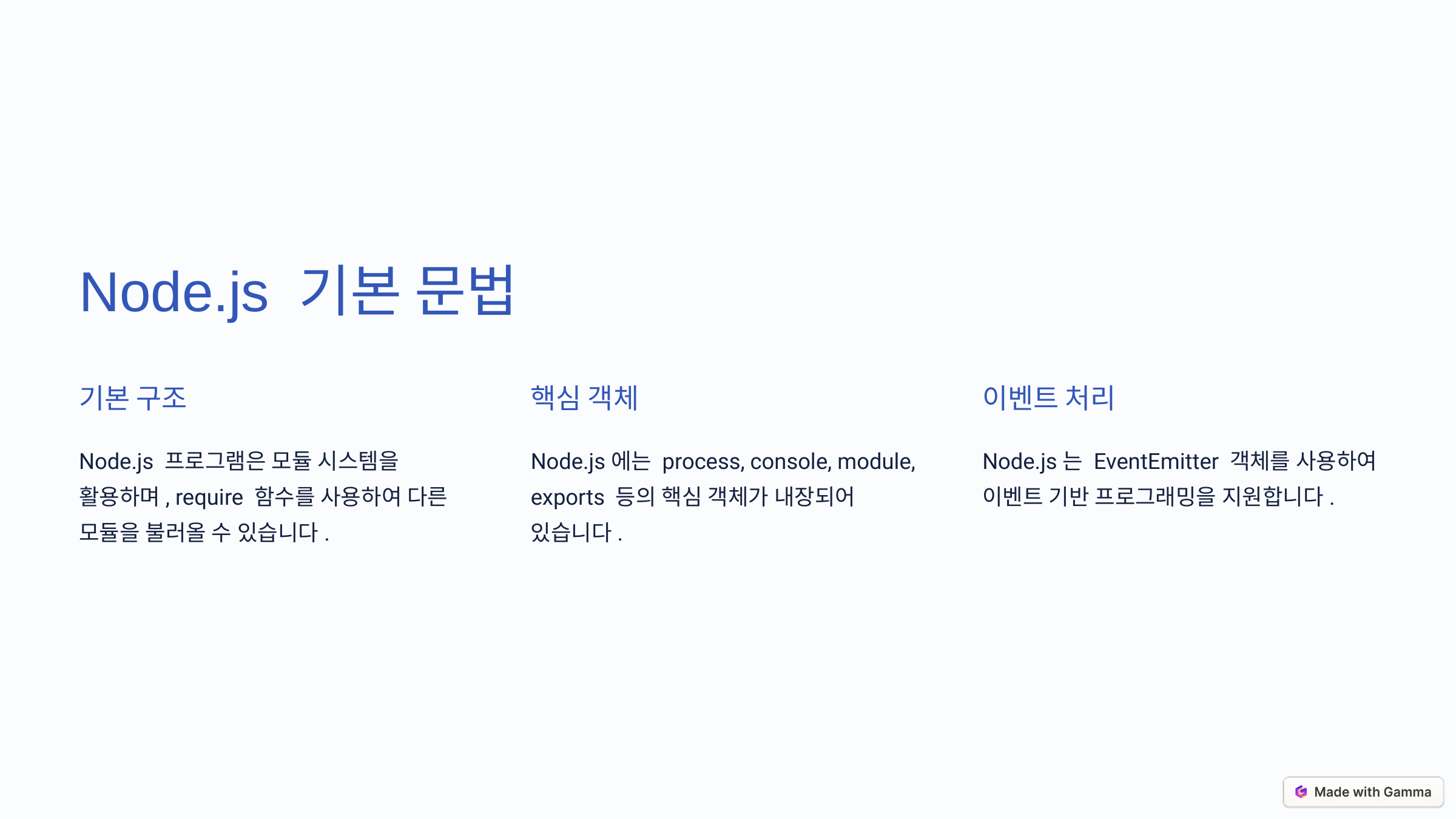

Node.js 기본 문법
기본 구조
핵심 객체
이벤트 처리
Node.js 프로그램은 모듈 시스템을 활용하며, require 함수를 사용하여 다른 모듈을 불러올 수 있습니다.
Node.js에는 process, console, module, exports 등의 핵심 객체가 내장되어 있습니다.
Node.js는 EventEmitter 객체를 사용하여 이벤트 기반 프로그래밍을 지원합니다.